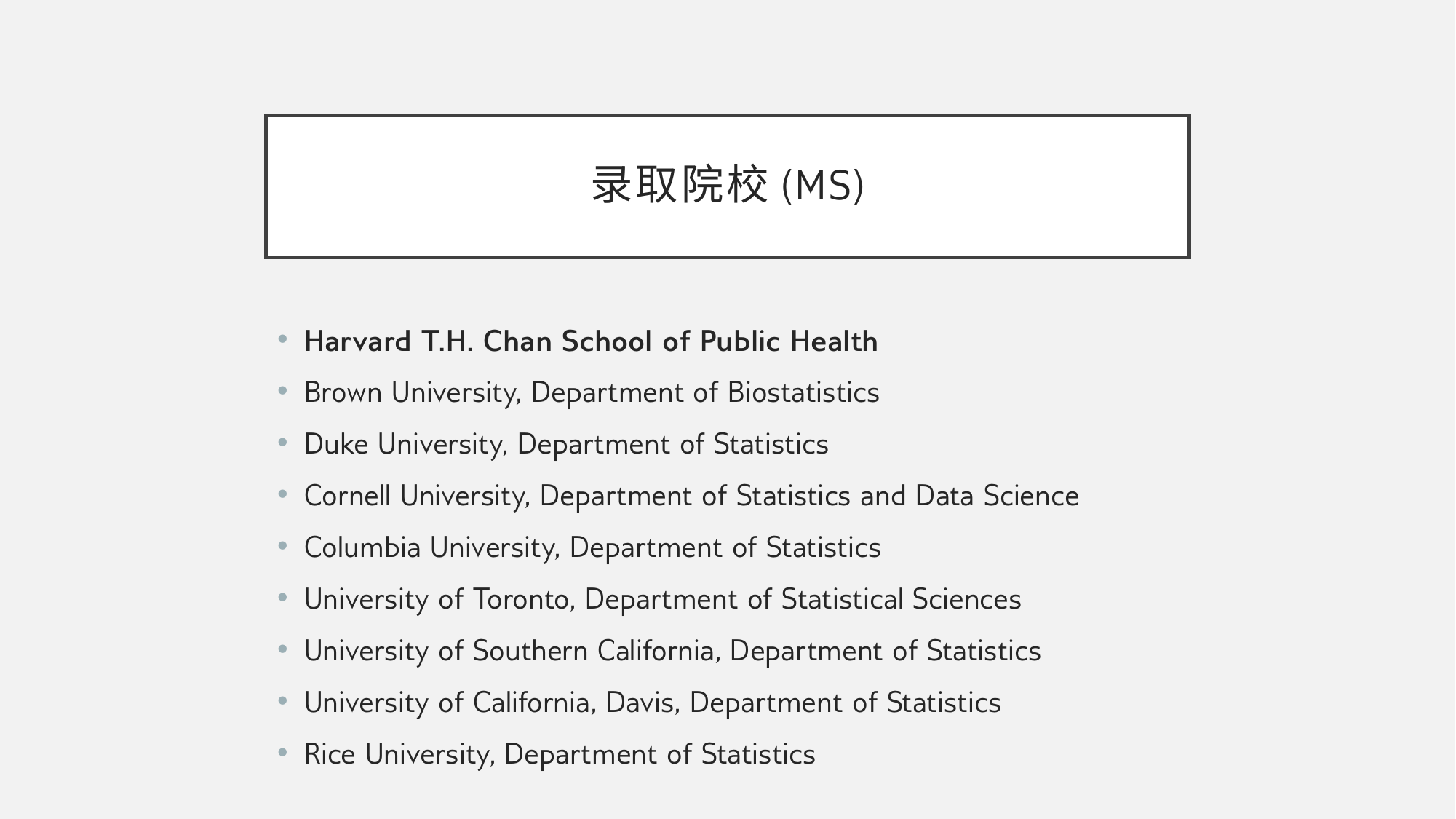

# 录取院校(MS)
Harvard T.H. Chan School of Public Health
Brown University, Department of Biostatistics
Duke University, Department of Statistics
Cornell University, Department of Statistics and Data Science
Columbia University, Department of Statistics
University of Toronto, Department of Statistical Sciences
University of Southern California, Department of Statistics
University of California, Davis, Department of Statistics
Rice University, Department of Statistics